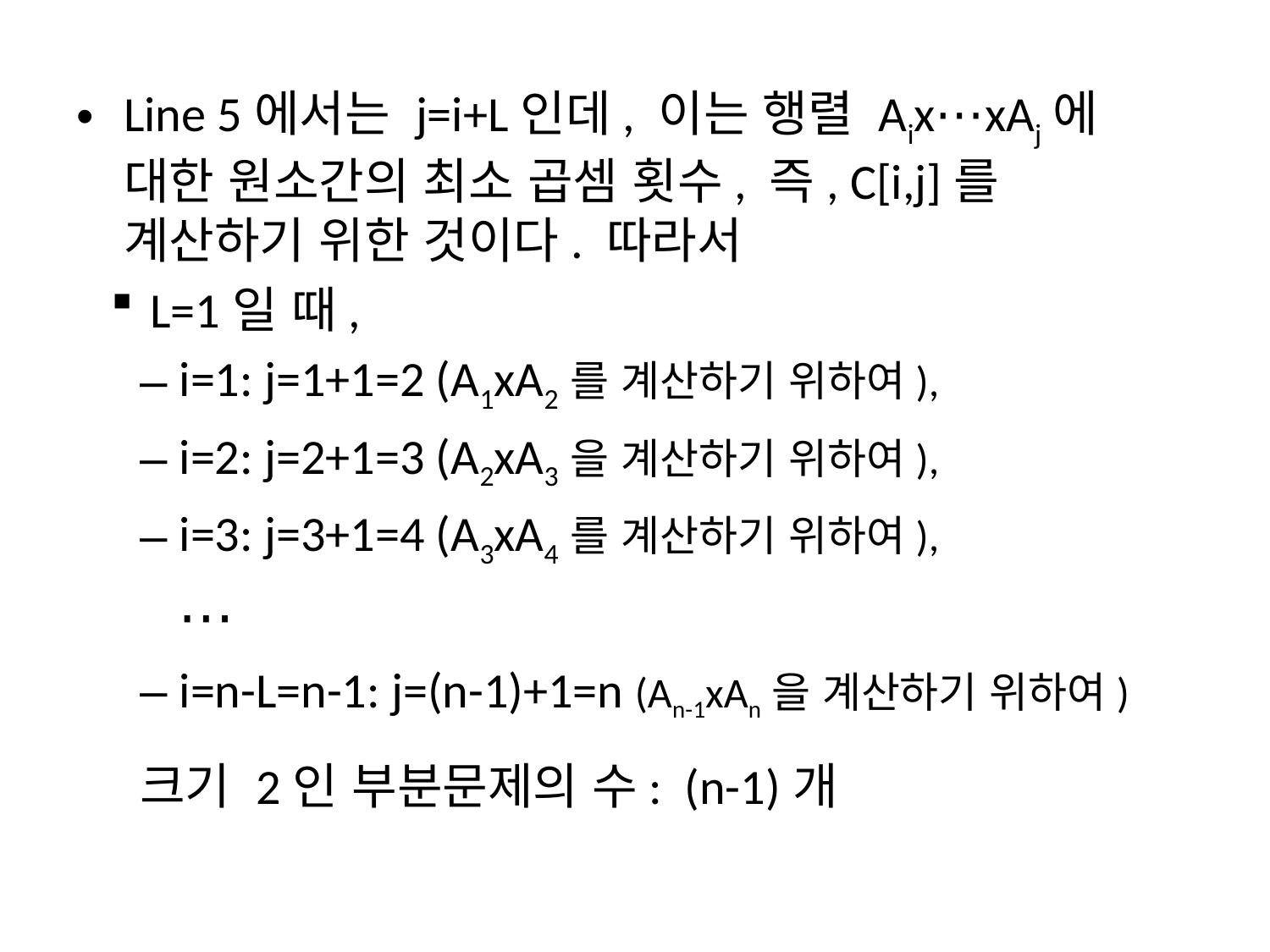

Line 5에서는 j=i+L인데, 이는 행렬 Aix⋯xAj에 대한 원소간의 최소 곱셈 횟수, 즉, C[i,j]를 계산하기 위한 것이다. 따라서
L=1일 때,
i=1: j=1+1=2 (A1xA2를 계산하기 위하여),
i=2: j=2+1=3 (A2xA3을 계산하기 위하여),
i=3: j=3+1=4 (A3xA4를 계산하기 위하여),
        ⋯
i=n-L=n-1: j=(n-1)+1=n (An-1xAn을 계산하기 위하여)
크기 2인 부분문제의 수:  (n-1)개